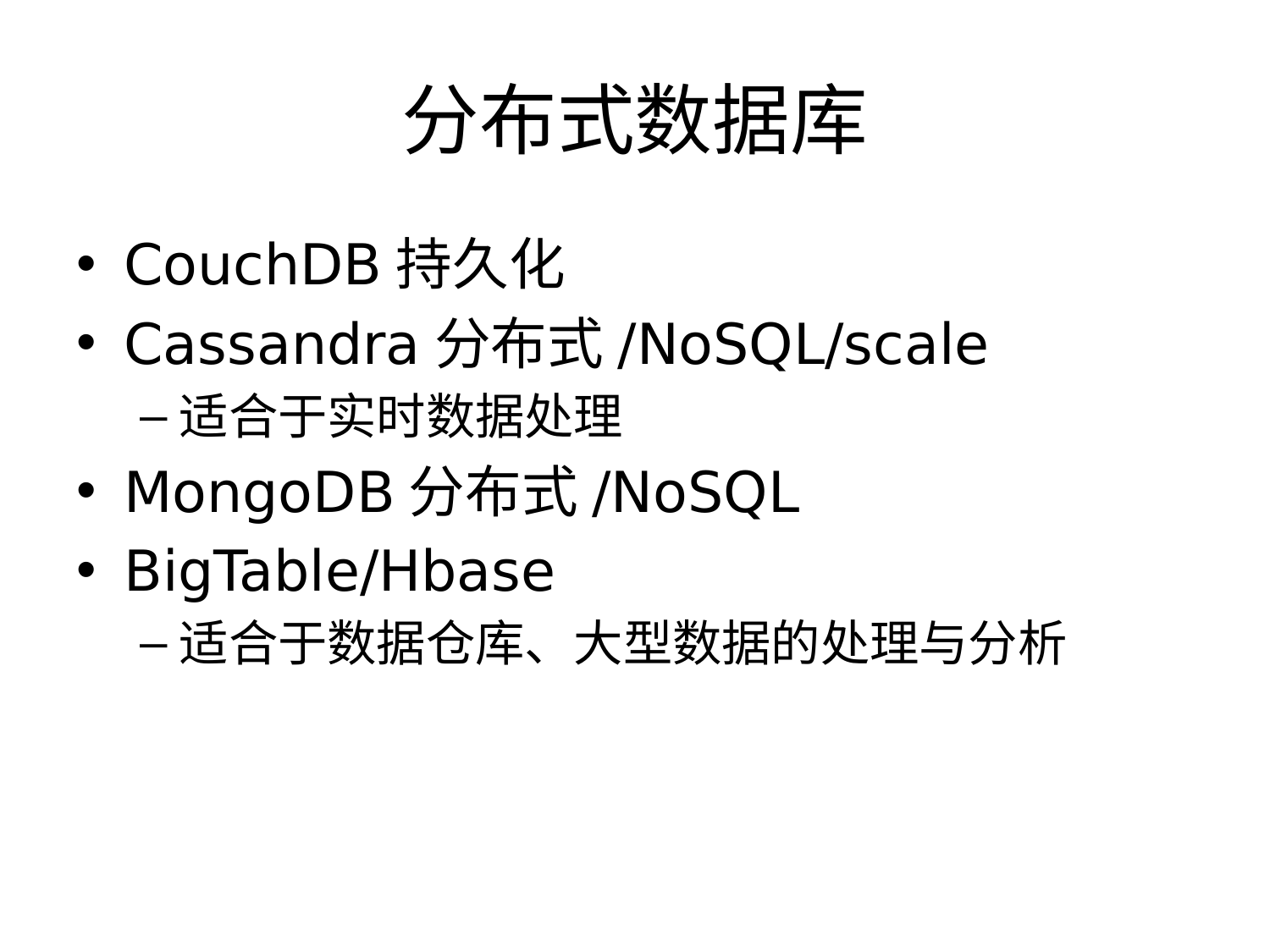

# 分布式数据库
CouchDB持久化
Cassandra分布式/NoSQL/scale
适合于实时数据处理
MongoDB分布式/NoSQL
BigTable/Hbase
适合于数据仓库、大型数据的处理与分析